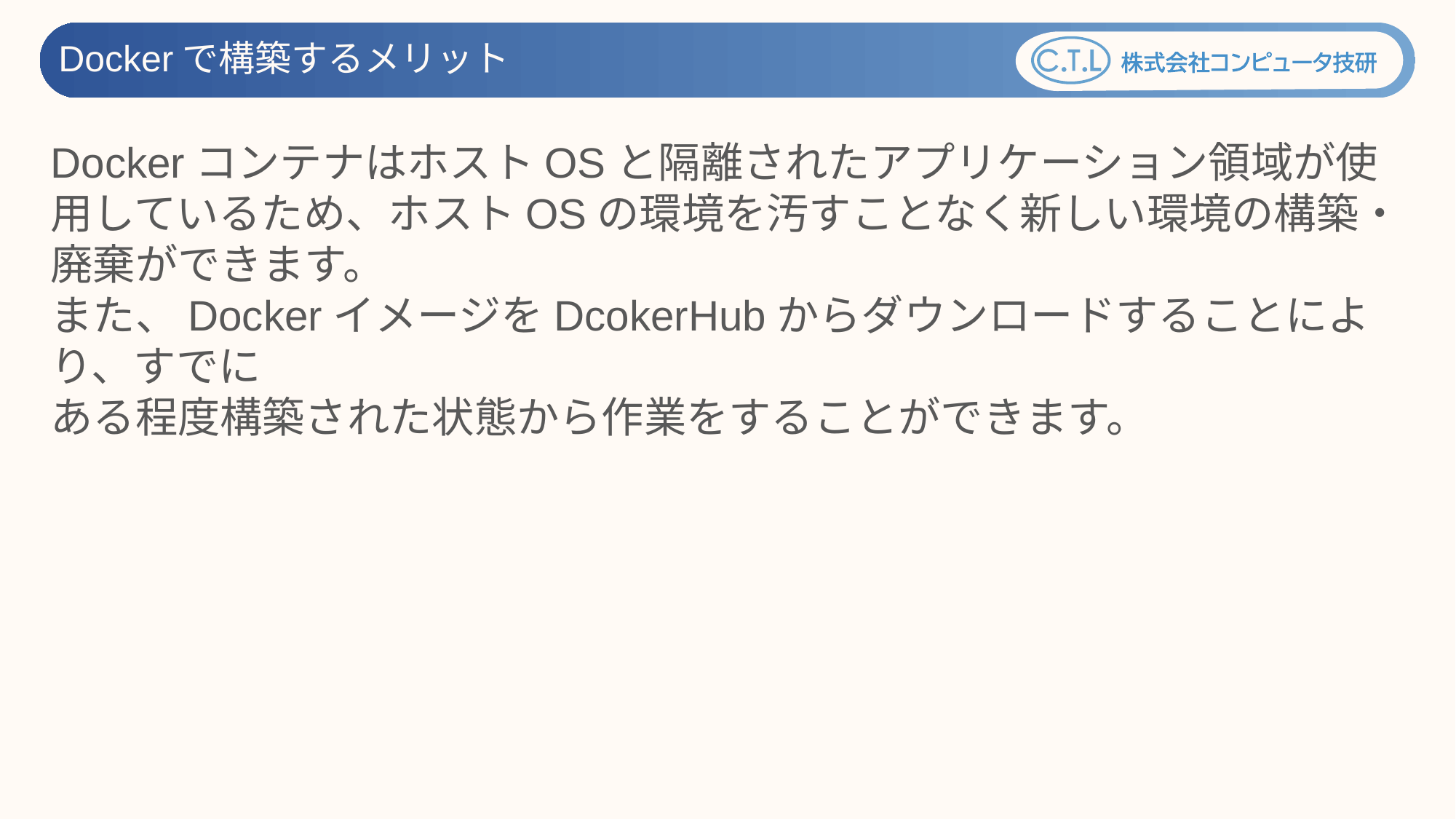

Dockerで構築するメリット
DockerコンテナはホストOSと隔離されたアプリケーション領域が使用しているため、ホストOSの環境を汚すことなく新しい環境の構築・廃棄ができます。
また、DockerイメージをDcokerHubからダウンロードすることにより、すでに
ある程度構築された状態から作業をすることができます。